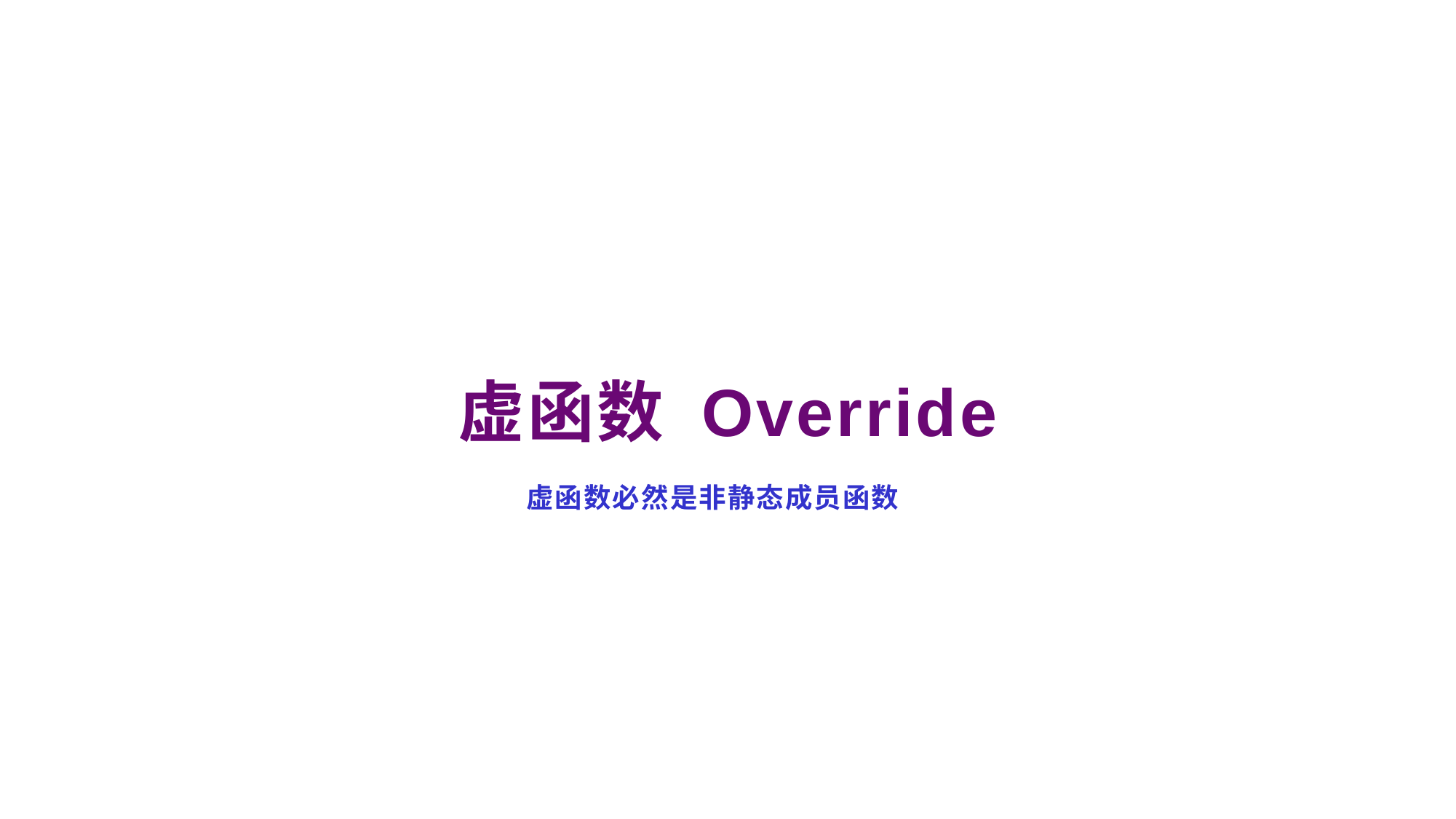

瞄准脑解析前沿科学问题
开展基础性深入交叉研究
服务世界级一流学科建设
虚函数 Override
虚函数必然是非静态成员函数
感谢各位专家！敬请批评指正！